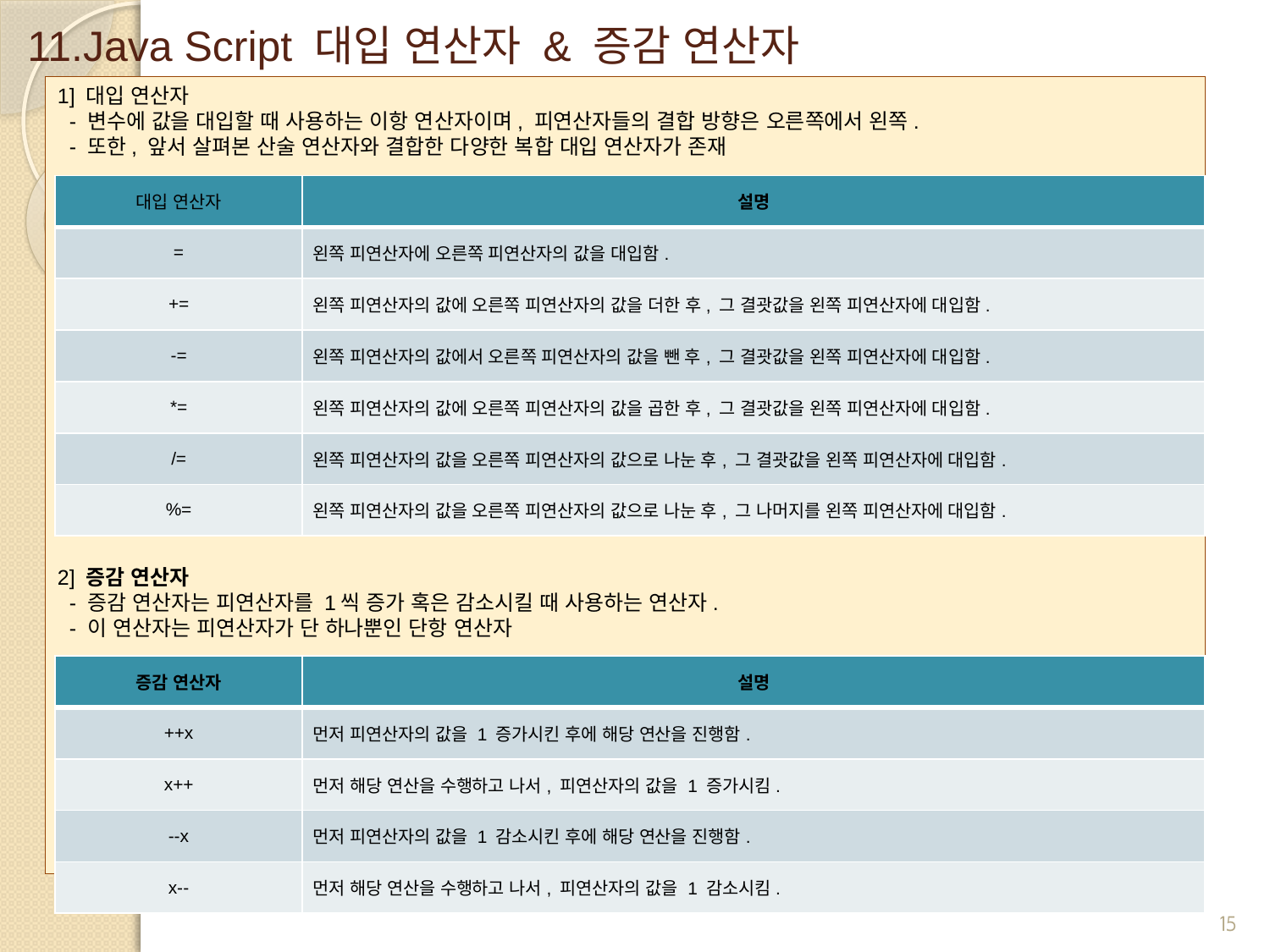

# 11.Java Script 대입 연산자 & 증감 연산자
1] 대입 연산자
  - 변수에 값을 대입할 때 사용하는 이항 연산자이며, 피연산자들의 결합 방향은 오른쪽에서 왼쪽.
  - 또한, 앞서 살펴본 산술 연산자와 결합한 다양한 복합 대입 연산자가 존재

2] 증감 연산자
  - 증감 연산자는 피연산자를 1씩 증가 혹은 감소시킬 때 사용하는 연산자.
  - 이 연산자는 피연산자가 단 하나뿐인 단항 연산자

| 대입 연산자 | 설명 |
| --- | --- |
| = | 왼쪽 피연산자에 오른쪽 피연산자의 값을 대입함. |
| += | 왼쪽 피연산자의 값에 오른쪽 피연산자의 값을 더한 후, 그 결괏값을 왼쪽 피연산자에 대입함. |
| -= | 왼쪽 피연산자의 값에서 오른쪽 피연산자의 값을 뺀 후, 그 결괏값을 왼쪽 피연산자에 대입함. |
| \*= | 왼쪽 피연산자의 값에 오른쪽 피연산자의 값을 곱한 후, 그 결괏값을 왼쪽 피연산자에 대입함. |
| /= | 왼쪽 피연산자의 값을 오른쪽 피연산자의 값으로 나눈 후, 그 결괏값을 왼쪽 피연산자에 대입함. |
| %= | 왼쪽 피연산자의 값을 오른쪽 피연산자의 값으로 나눈 후, 그 나머지를 왼쪽 피연산자에 대입함. |
| 증감 연산자 | 설명 |
| --- | --- |
| ++x | 먼저 피연산자의 값을 1 증가시킨 후에 해당 연산을 진행함. |
| x++ | 먼저 해당 연산을 수행하고 나서, 피연산자의 값을 1 증가시킴. |
| --x | 먼저 피연산자의 값을 1 감소시킨 후에 해당 연산을 진행함. |
| x-- | 먼저 해당 연산을 수행하고 나서, 피연산자의 값을 1 감소시킴. |
15